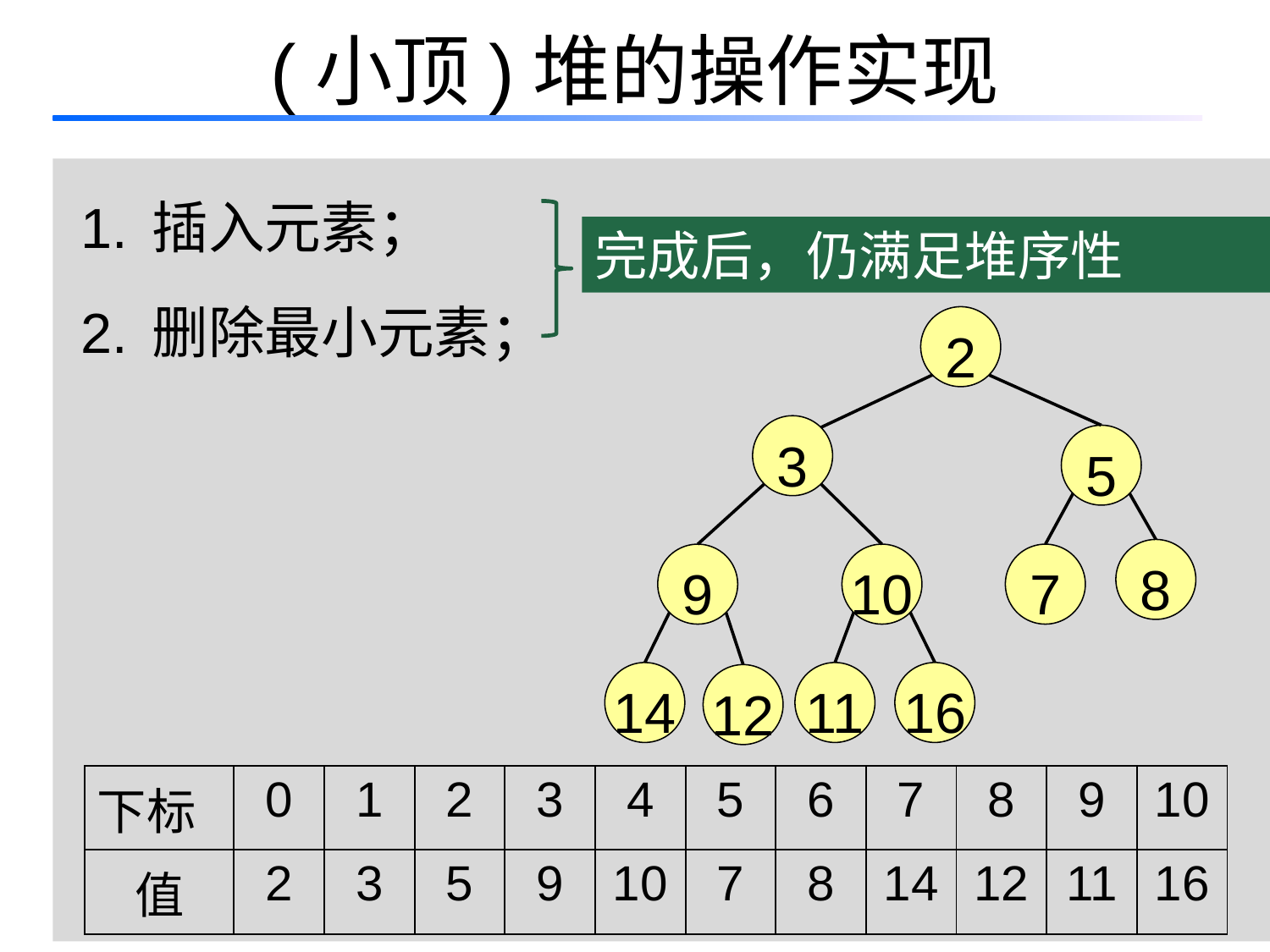

# (小顶)堆的操作实现

插入元素；
删除最小元素；

完成后，仍满足堆序性
2
3
5
8
9
10
7
14
11
16
12
| 下标 | 0 | 1 | 2 | 3 | 4 | 5 | 6 | 7 | 8 | 9 | 10 |
| --- | --- | --- | --- | --- | --- | --- | --- | --- | --- | --- | --- |
| 值 | 2 | 3 | 5 | 9 | 10 | 7 | 8 | 14 | 12 | 11 | 16 |